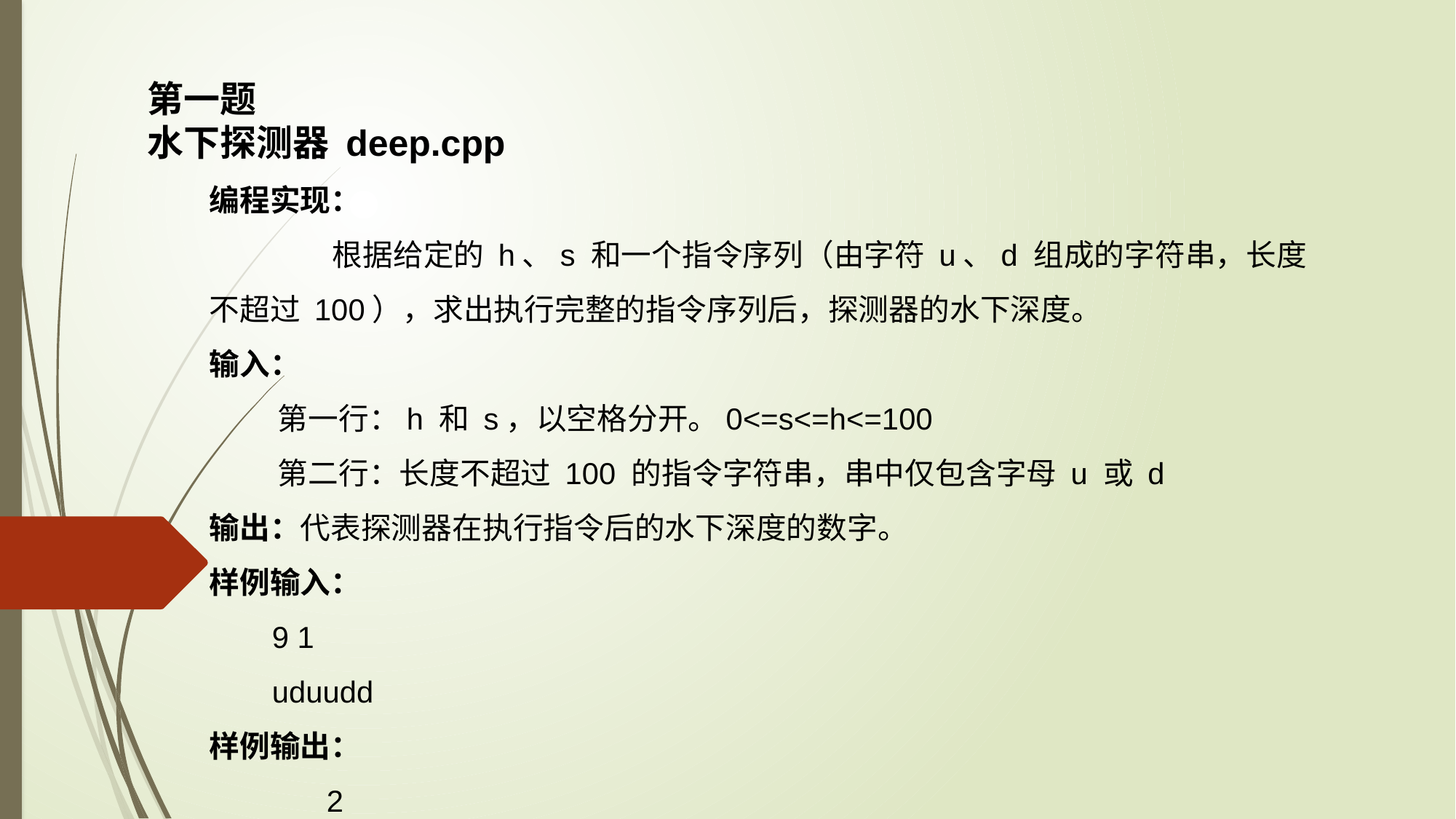

第一题
水下探测器 deep.cpp
编程实现：
	 根据给定的 h、s 和一个指令序列（由字符 u、d 组成的字符串，长度不超过 100），求出执行完整的指令序列后，探测器的水下深度。
输入：
 第一行：h 和 s，以空格分开。0<=s<=h<=100
 第二行：长度不超过 100 的指令字符串，串中仅包含字母 u 或 d
输出：代表探测器在执行指令后的水下深度的数字。
样例输入：
 9 1
 uduudd
样例输出：
	 2